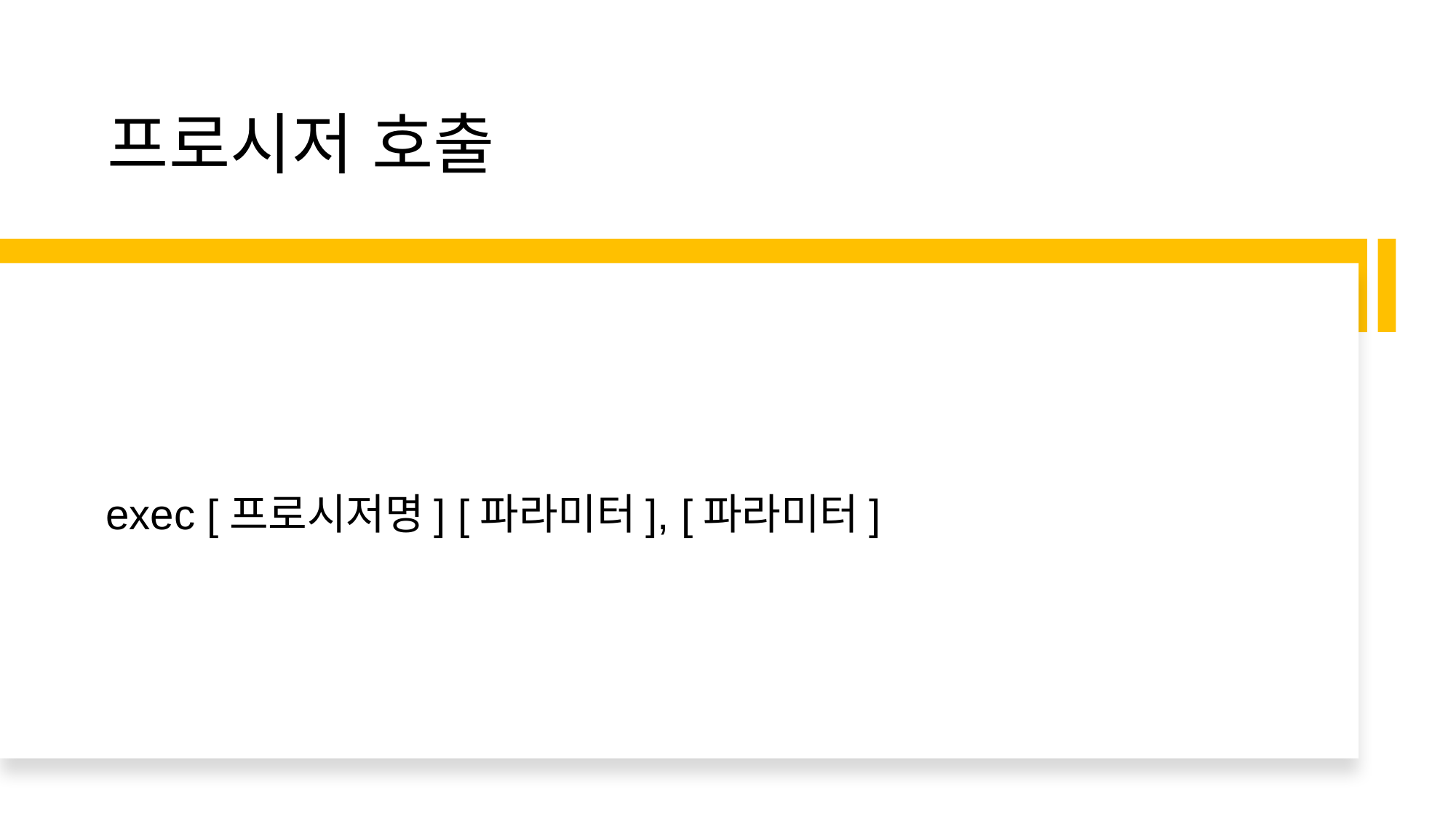

# 프로시저 호출
exec [프로시저명] [파라미터], [파라미터]